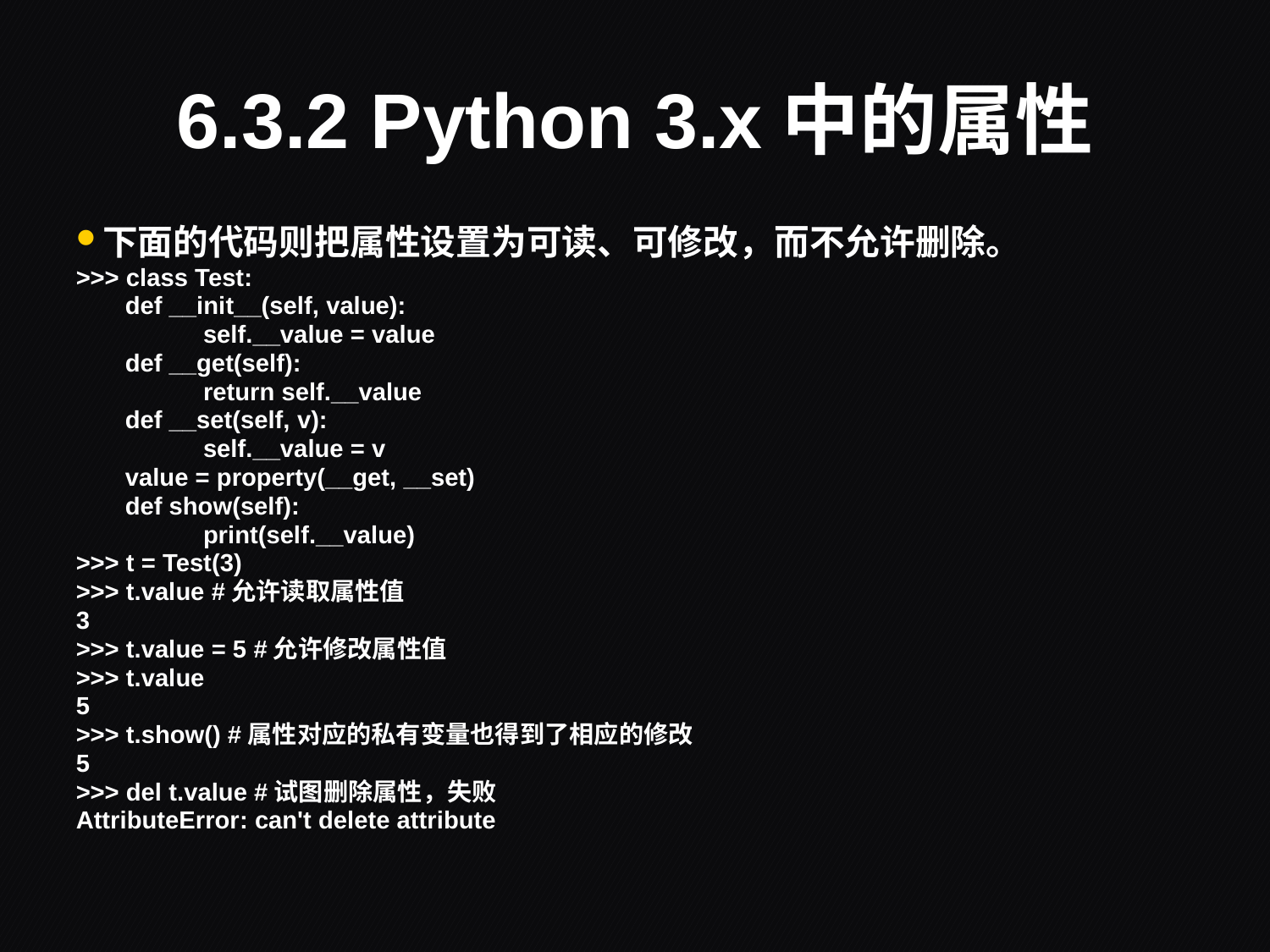

# 6.3.2 Python 3.x中的属性
下面的代码则把属性设置为可读、可修改，而不允许删除。
>>> class Test:
	       def __init__(self, value):
		self.__value = value
	       def __get(self):
		return self.__value
	       def __set(self, v):
		self.__value = v
	       value = property(__get, __set)
	       def show(self):
		print(self.__value)
>>> t = Test(3)
>>> t.value #允许读取属性值
3
>>> t.value = 5 #允许修改属性值
>>> t.value
5
>>> t.show() #属性对应的私有变量也得到了相应的修改
5
>>> del t.value #试图删除属性，失败
AttributeError: can't delete attribute